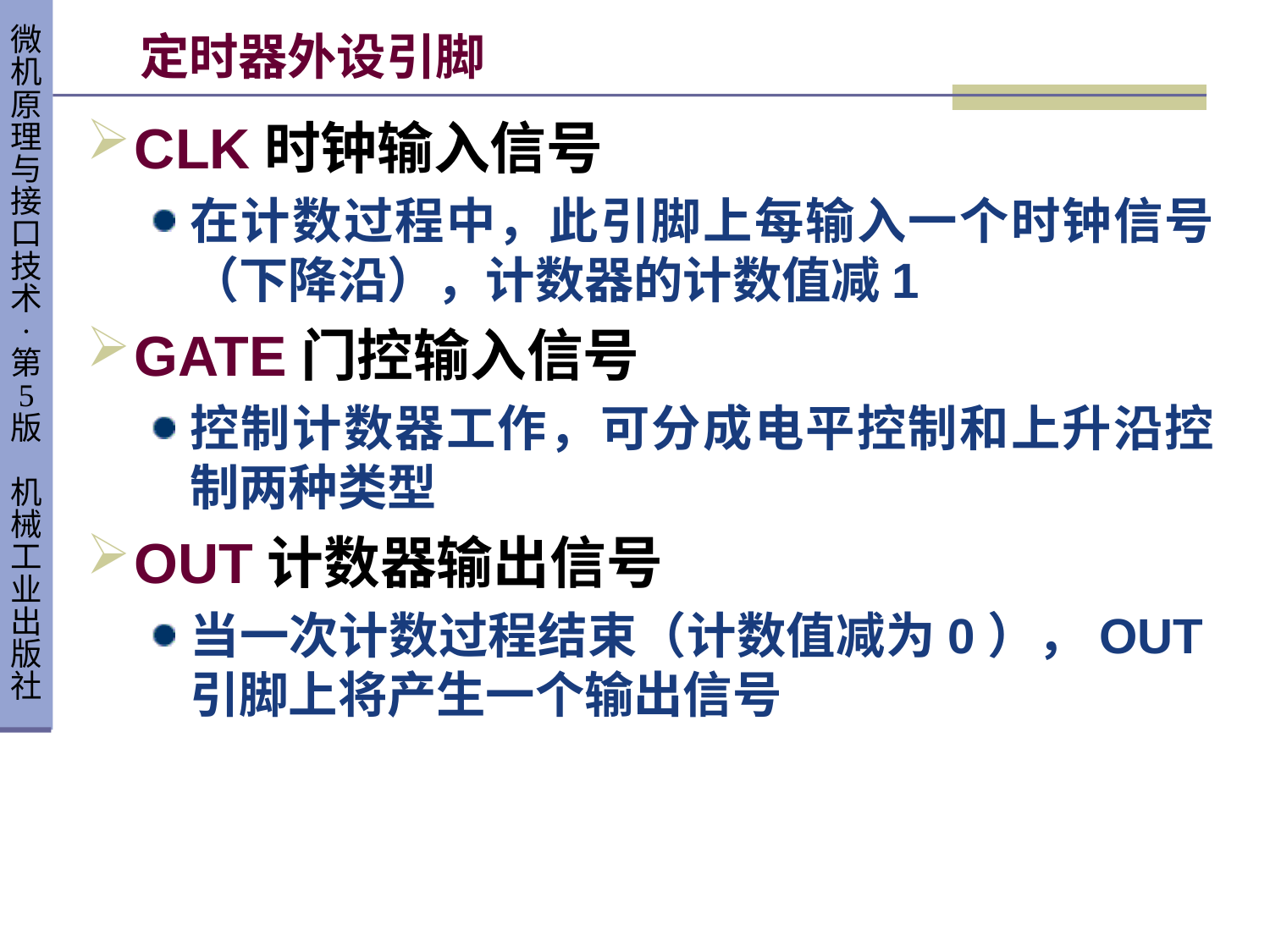

# 定时器外设引脚
CLK时钟输入信号
在计数过程中，此引脚上每输入一个时钟信号（下降沿），计数器的计数值减1
GATE门控输入信号
控制计数器工作，可分成电平控制和上升沿控制两种类型
OUT计数器输出信号
当一次计数过程结束（计数值减为0），OUT引脚上将产生一个输出信号